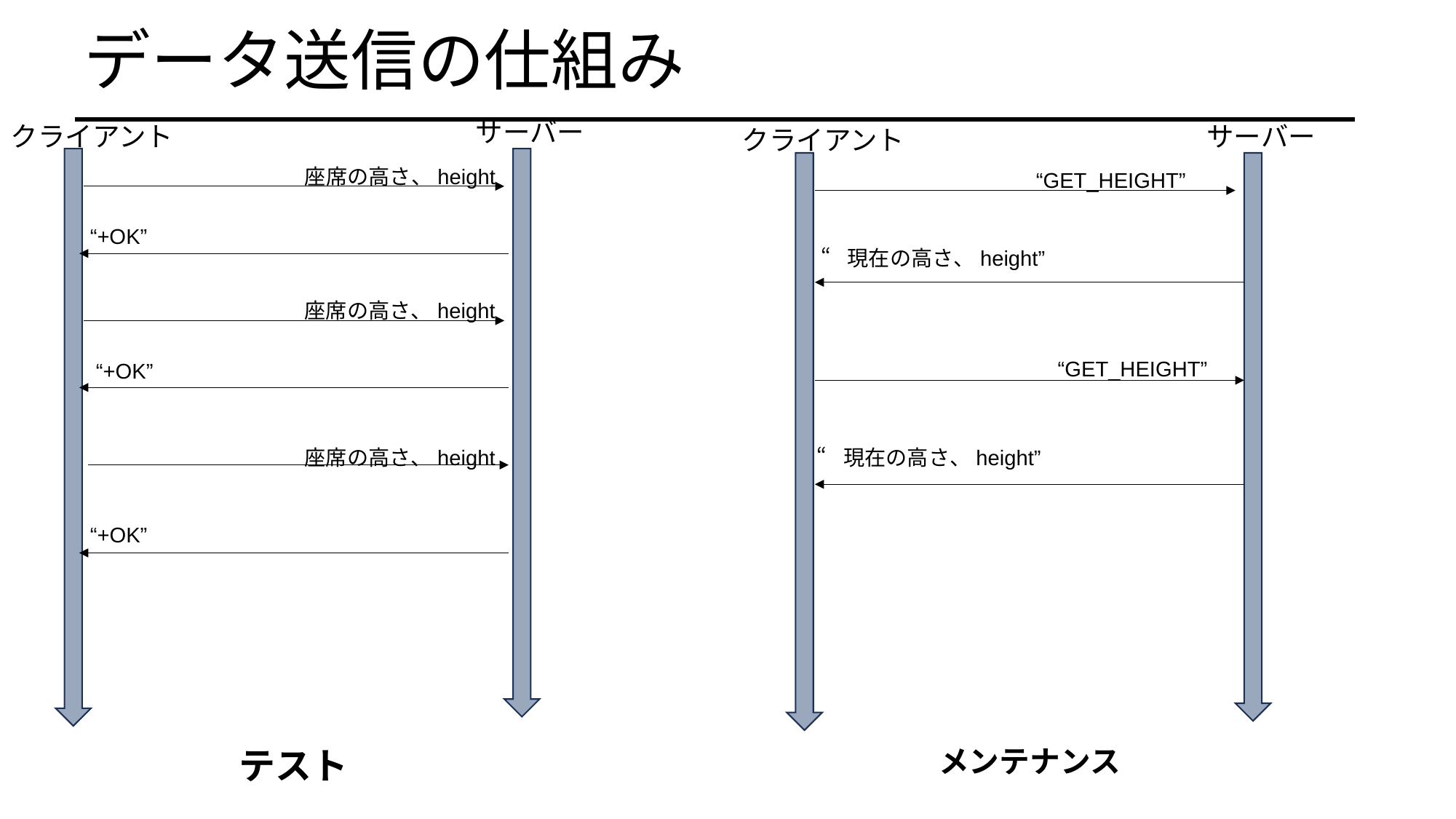

# データ送信の仕組み
サーバー
クライアント

座席の高さ、height
“+OK”

座席の高さ、height
“+OK”

座席の高さ、height
“+OK”

サーバー
クライアント

“GET_HEIGHT”
“現在の高さ、height”

“GET_HEIGHT”
“現在の高さ、height”

テスト
メンテナンス